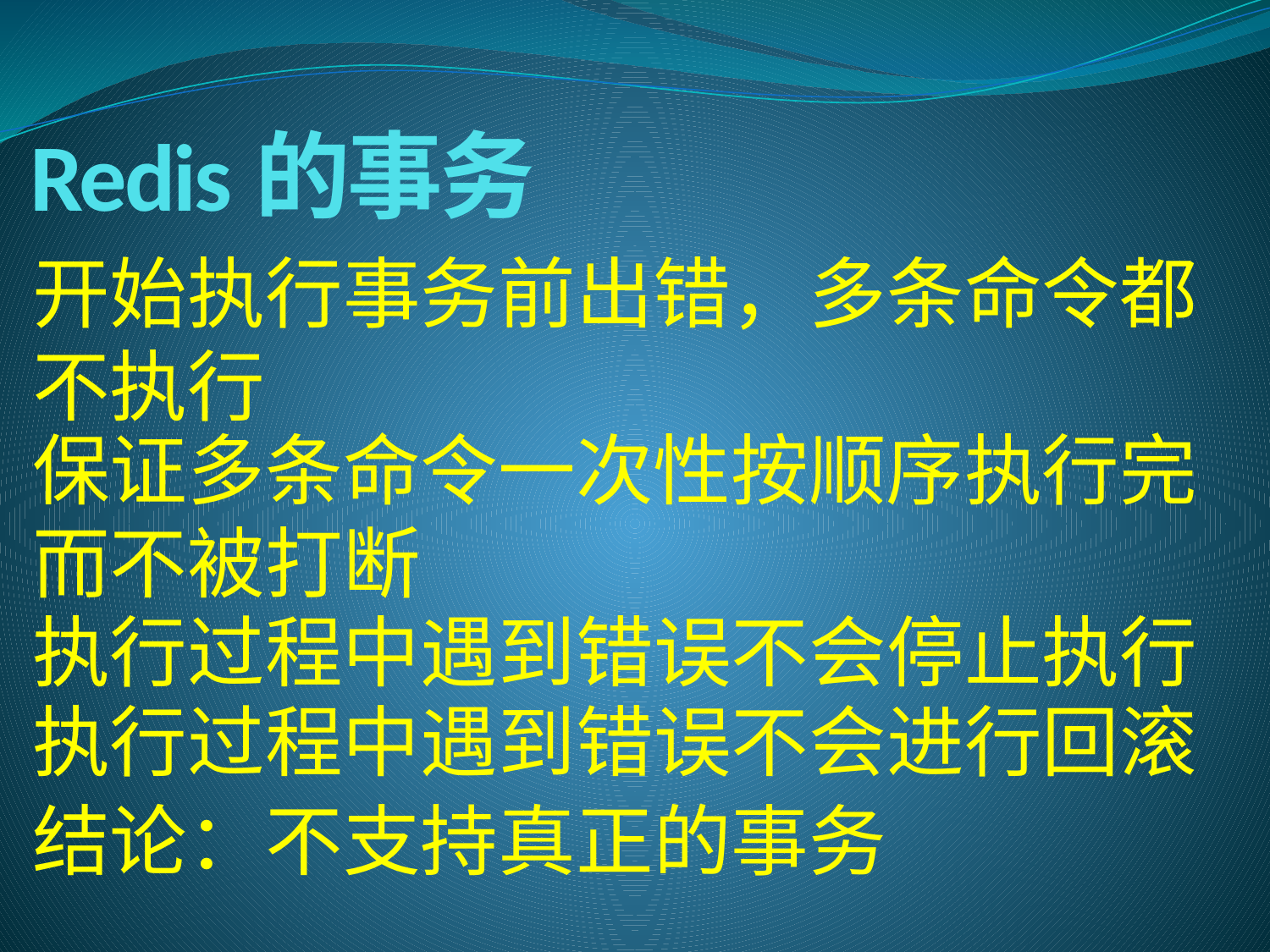

# Redis的事务
开始执行事务前出错，多条命令都不执行
保证多条命令一次性按顺序执行完而不被打断
执行过程中遇到错误不会停止执行
执行过程中遇到错误不会进行回滚
结论：不支持真正的事务